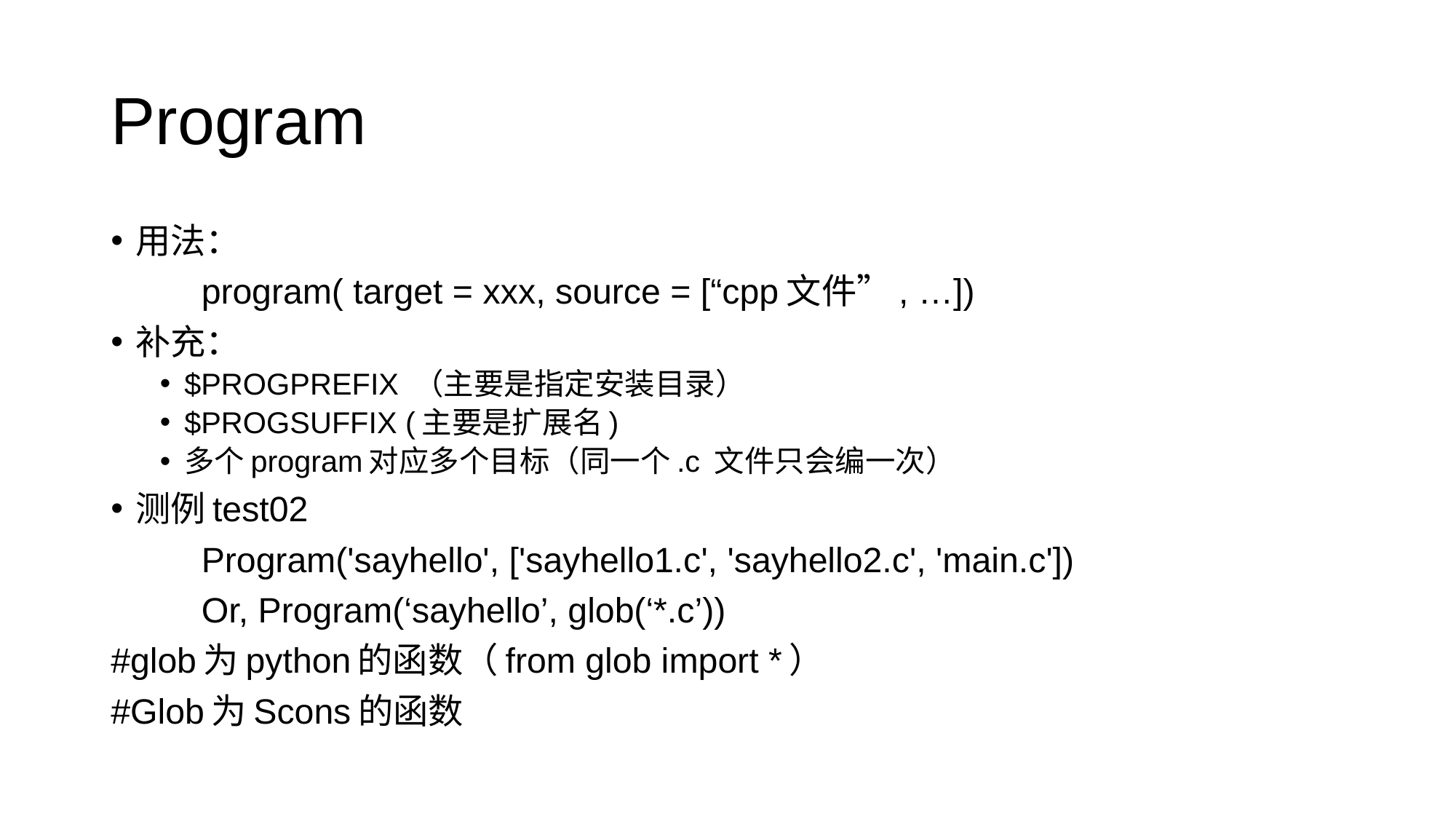

# Program
用法：
	program( target = xxx, source = [“cpp文件”, …])
补充：
$PROGPREFIX （主要是指定安装目录）
$PROGSUFFIX (主要是扩展名)
多个program对应多个目标（同一个.c 文件只会编一次）
测例test02
	Program('sayhello', ['sayhello1.c', 'sayhello2.c', 'main.c'])
	Or, Program(‘sayhello’, glob(‘*.c’))
#glob为python的函数（from glob import *）
#Glob为Scons的函数